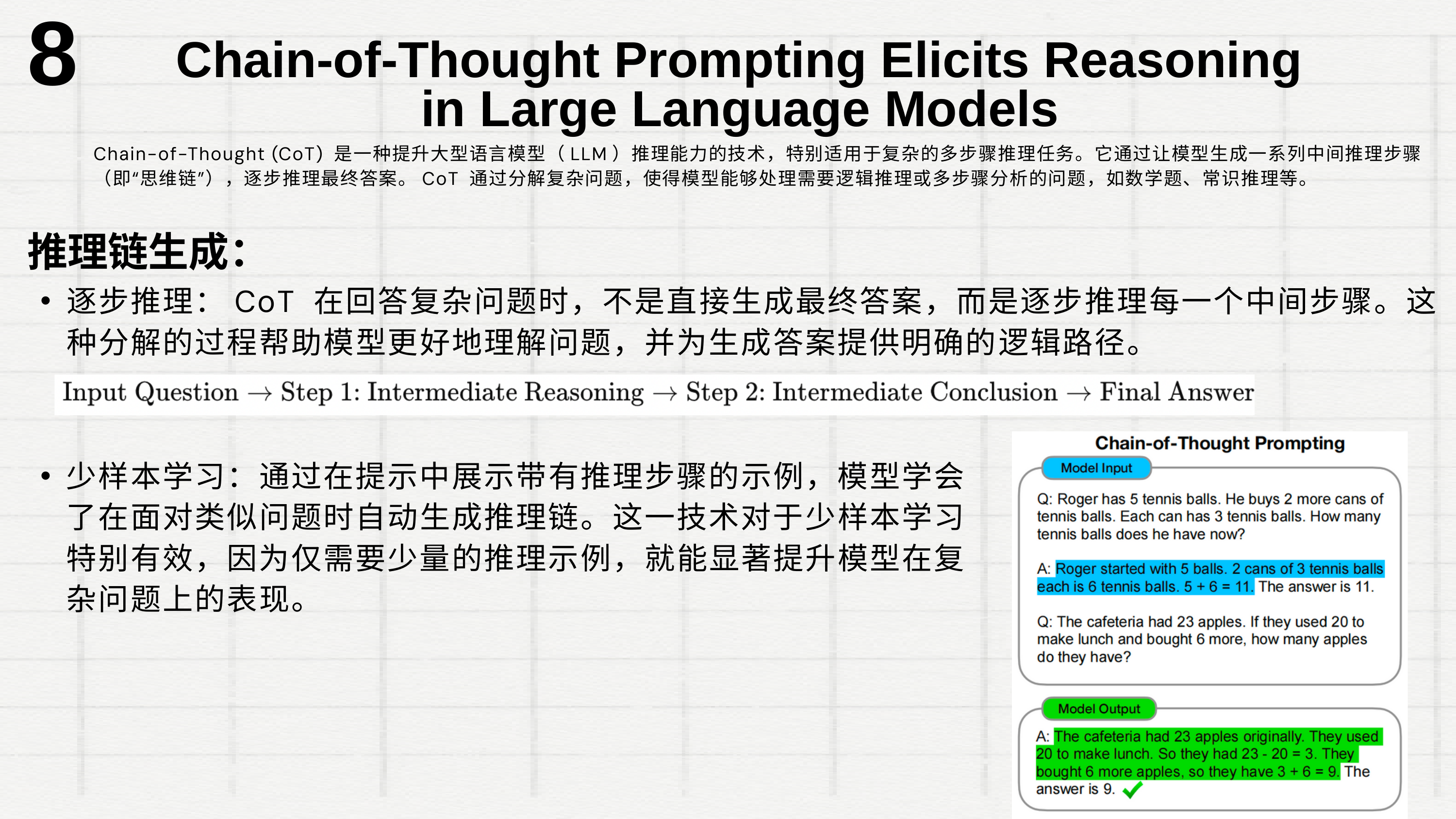

8
Chain-of-Thought Prompting Elicits Reasoning
                  in Large Language Models

Chain-of-Thought (CoT) 是一种提升大型语言模型（LLM）推理能力的技术，特别适用于复杂的多步骤推理任务。它通过让模型生成一系列中间推理步骤（即“思维链”），逐步推理最终答案。CoT 通过分解复杂问题，使得模型能够处理需要逻辑推理或多步骤分析的问题，如数学题、常识推理等。
推理链生成：
逐步推理：CoT 在回答复杂问题时，不是直接生成最终答案，而是逐步推理每一个中间步骤。这种分解的过程帮助模型更好地理解问题，并为生成答案提供明确的逻辑路径。

少样本学习：通过在提示中展示带有推理步骤的示例，模型学会了在面对类似问题时自动生成推理链。这一技术对于少样本学习特别有效，因为仅需要少量的推理示例，就能显著提升模型在复杂问题上的表现。